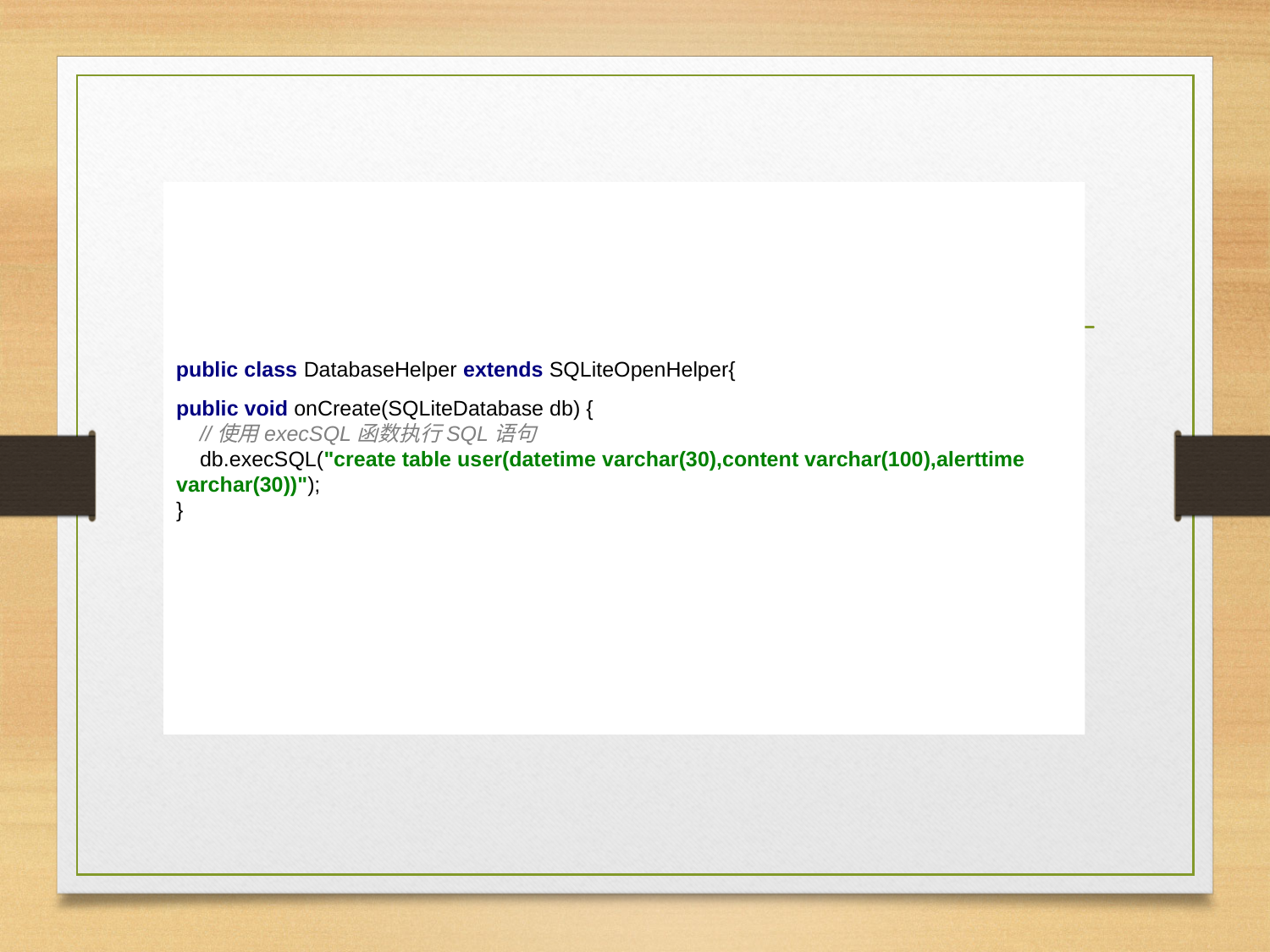

# +数据库及SQL语句
public class DatabaseHelper extends SQLiteOpenHelper{
public void onCreate(SQLiteDatabase db) {
    //使用execSQL函数执行SQL语句
    db.execSQL("create table user(datetime varchar(30),content varchar(100),alerttime varchar(30))");
}